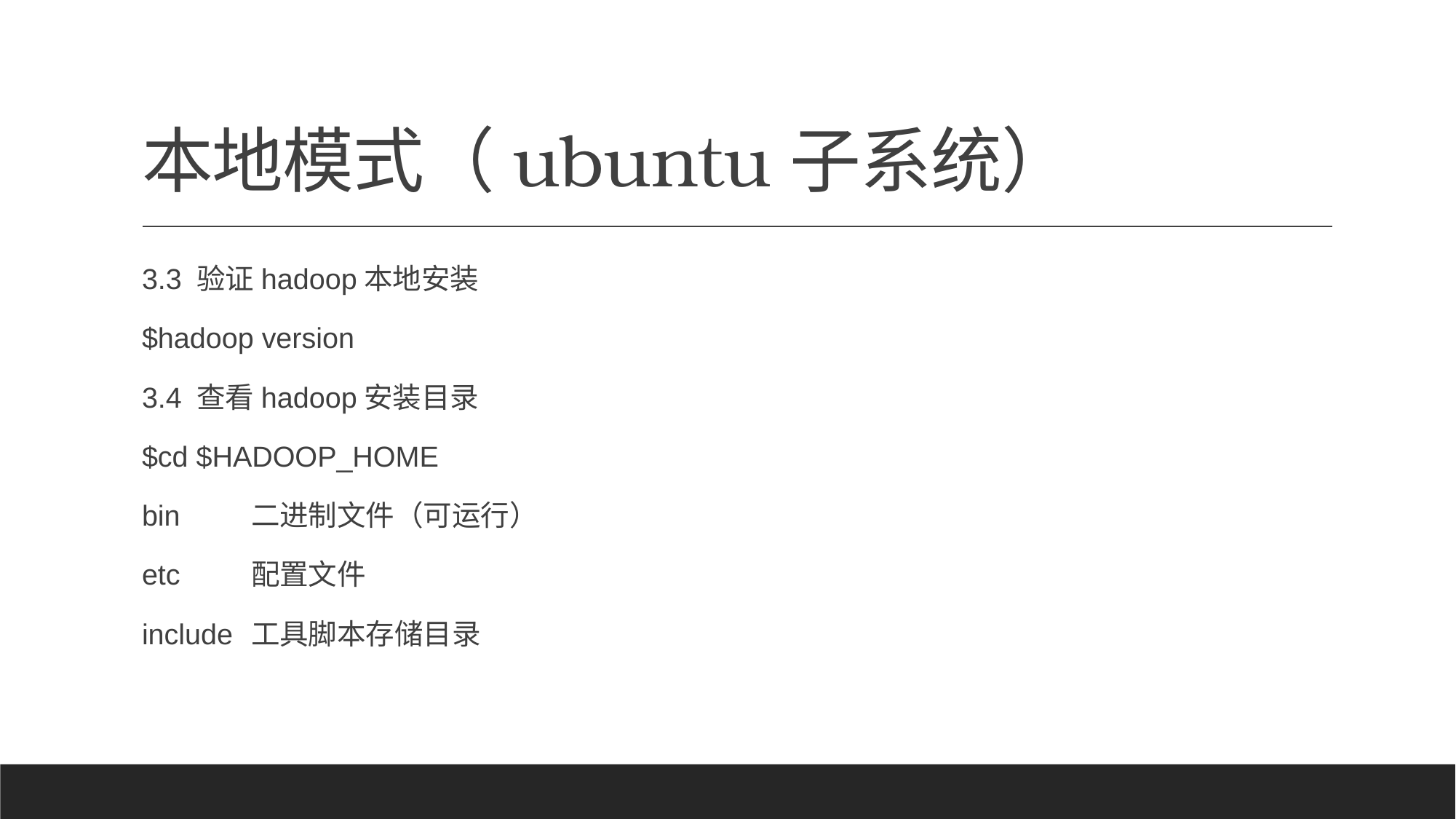

# 本地模式（ubuntu子系统）
3.3 验证hadoop本地安装
$hadoop version
3.4 查看hadoop安装目录
$cd $HADOOP_HOME
bin	二进制文件（可运行）
etc	配置文件
include	工具脚本存储目录